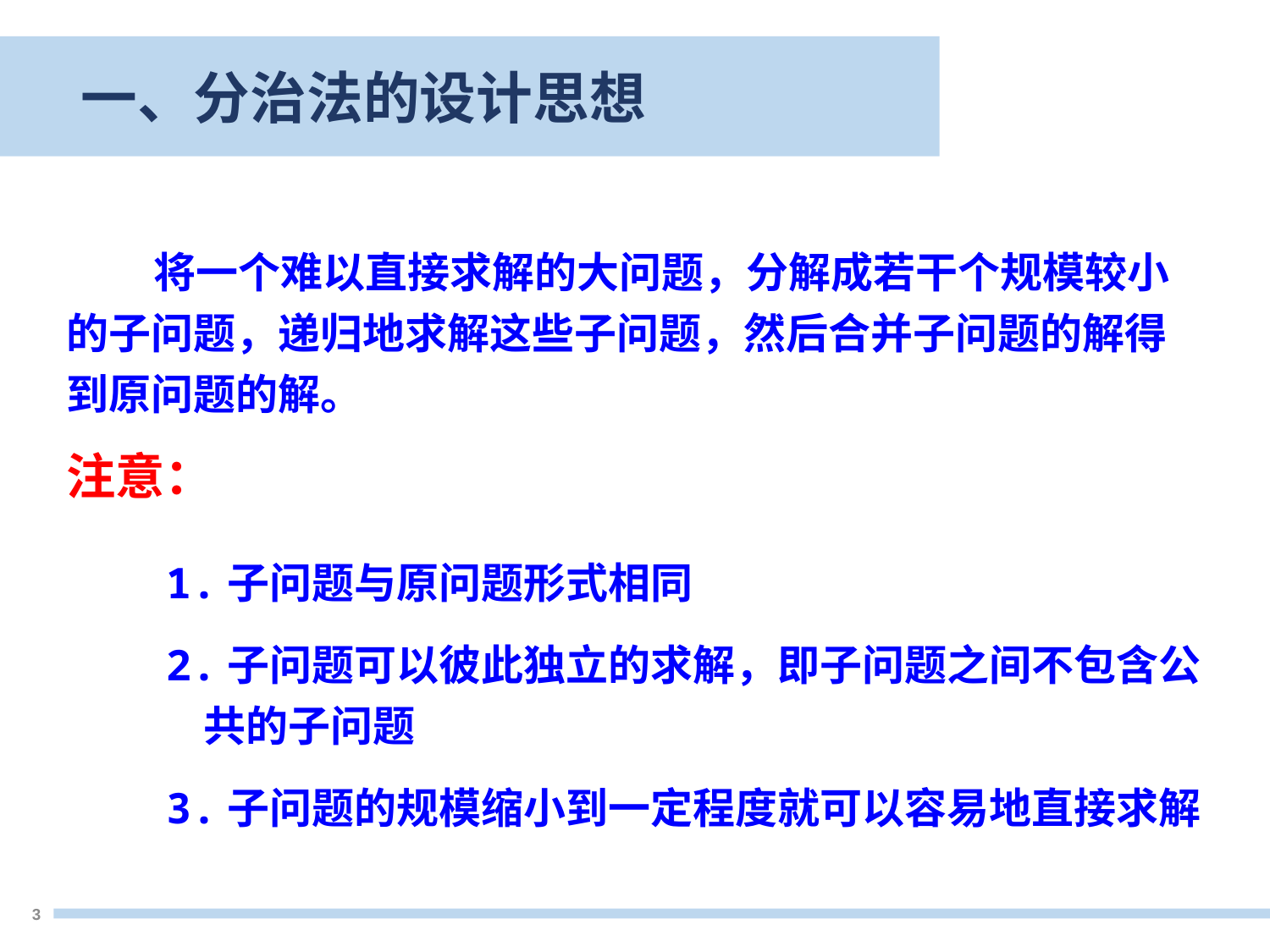

一、分治法的设计思想
将一个难以直接求解的大问题，分解成若干个规模较小的子问题，递归地求解这些子问题，然后合并子问题的解得到原问题的解。
注意：
1.子问题与原问题形式相同
2.子问题可以彼此独立的求解，即子问题之间不包含公共的子问题
3.子问题的规模缩小到一定程度就可以容易地直接求解
3